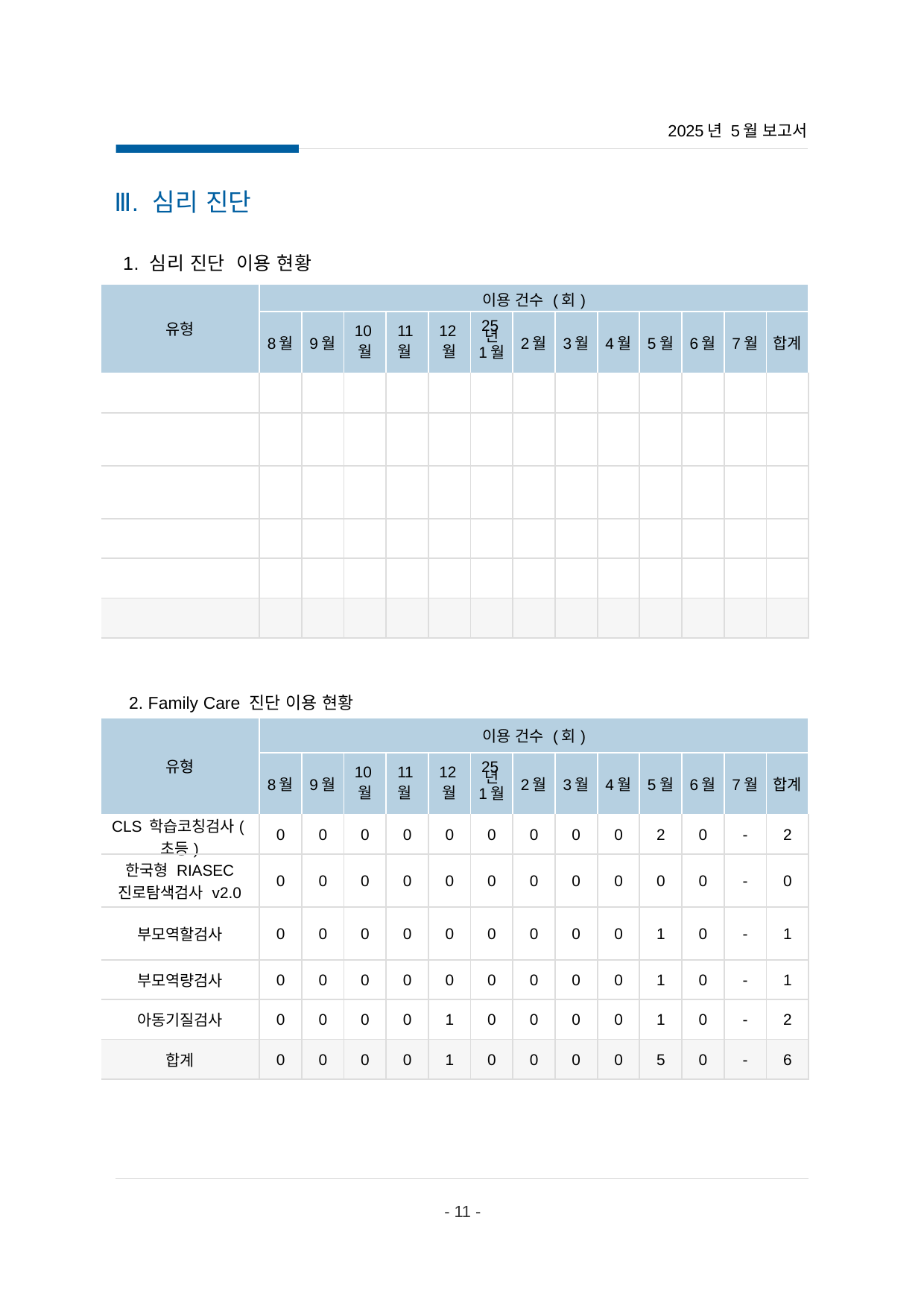

2025년 5월 보고서

Ⅲ. 심리 진단
 1. 심리 진단  이용 현황
| 유형 | 이용 건수 (회) |  |  |  |  |  |  |  |  |  |  |  |  |
| --- | --- | --- | --- | --- | --- | --- | --- | --- | --- | --- | --- | --- | --- |
|  | 8월 | 9월 | 10월 | 11월 | 12월 | 25년 1월 | 2월 | 3월 | 4월 | 5월 | 6월 | 7월 | 합계 |
|  |  |  |  |  |  |  |  |  |  |  |  |  |  |
|  |  |  |  |  |  |  |  |  |  |  |  |  |  |
|  |  |  |  |  |  |  |  |  |  |  |  |  |  |
|  |  |  |  |  |  |  |  |  |  |  |  |  |  |
|  |  |  |  |  |  |  |  |  |  |  |  |  |  |
|  |  |  |  |  |  |  |  |  |  |  |  |  |  |
2. Family Care 진단 이용 현황
| 유형 | 이용 건수 (회) |  |  |  |  |  |  |  |  |  |  |  |  |
| --- | --- | --- | --- | --- | --- | --- | --- | --- | --- | --- | --- | --- | --- |
|  | 8월 | 9월 | 10월 | 11월 | 12월 | 25년 1월 | 2월 | 3월 | 4월 | 5월 | 6월 | 7월 | 합계 |
| CLS 학습코칭검사(초등) | 0 | 0 | 0 | 0 | 0 | 0 | 0 | 0 | 0 | 2 | 0 | - | 2 |
| 한국형 RIASEC 진로탐색검사 v2.0 | 0 | 0 | 0 | 0 | 0 | 0 | 0 | 0 | 0 | 0 | 0 | - | 0 |
| 부모역할검사 | 0 | 0 | 0 | 0 | 0 | 0 | 0 | 0 | 0 | 1 | 0 | - | 1 |
| 부모역량검사 | 0 | 0 | 0 | 0 | 0 | 0 | 0 | 0 | 0 | 1 | 0 | - | 1 |
| 아동기질검사 | 0 | 0 | 0 | 0 | 1 | 0 | 0 | 0 | 0 | 1 | 0 | - | 2 |
| 합계 | 0 | 0 | 0 | 0 | 1 | 0 | 0 | 0 | 0 | 5 | 0 | - | 6 |

- 11 -